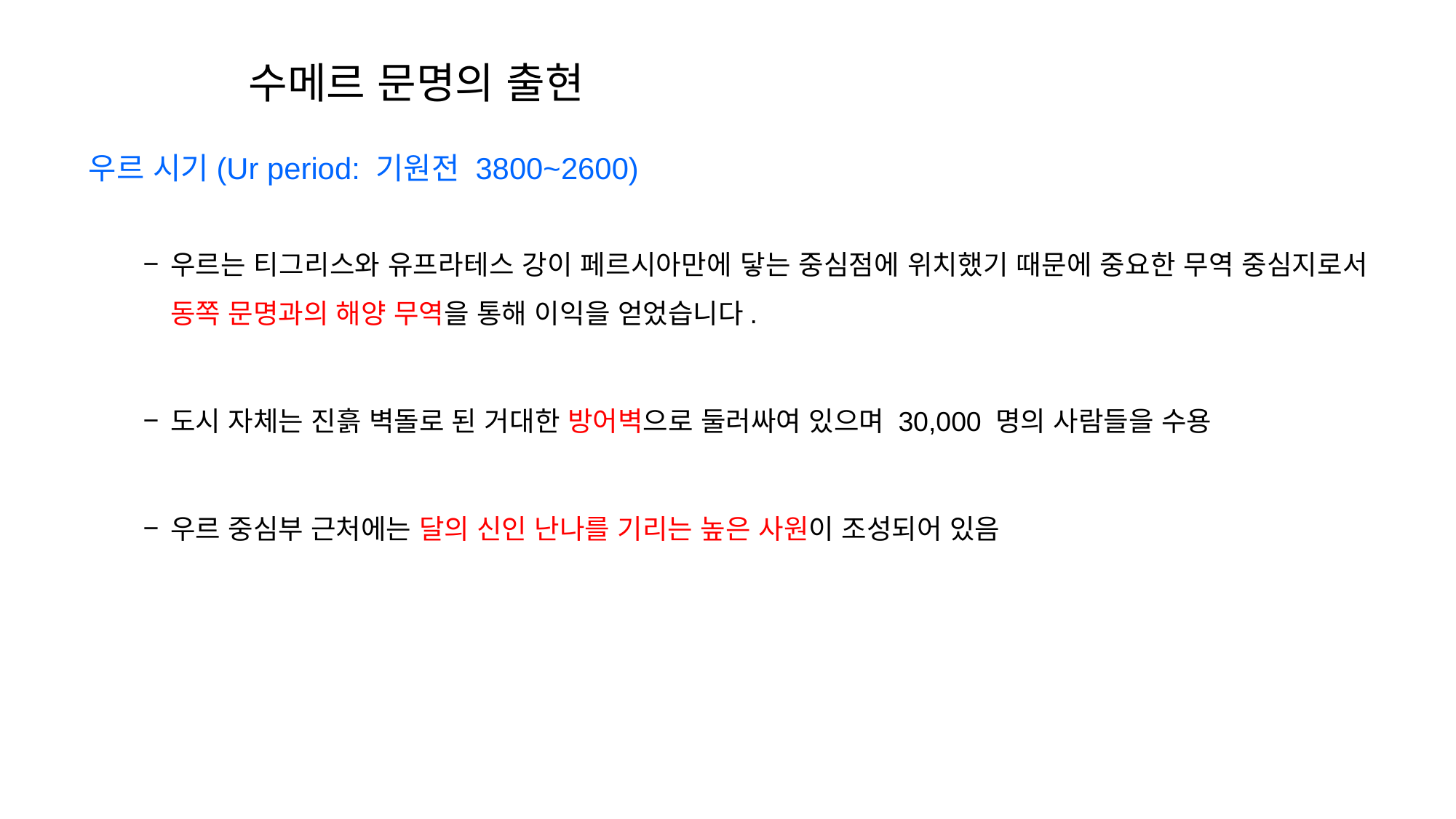

수메르 문명의 출현
우르 시기(Ur period: 기원전 3800~2600)

우르는 티그리스와 유프라테스 강이 페르시아만에 닿는 중심점에 위치했기 때문에 중요한 무역 중심지로서 동쪽 문명과의 해양 무역을 통해 이익을 얻었습니다.

도시 자체는 진흙 벽돌로 된 거대한 방어벽으로 둘러싸여 있으며 30,000 명의 사람들을 수용

우르 중심부 근처에는 달의 신인 난나를 기리는 높은 사원이 조성되어 있음